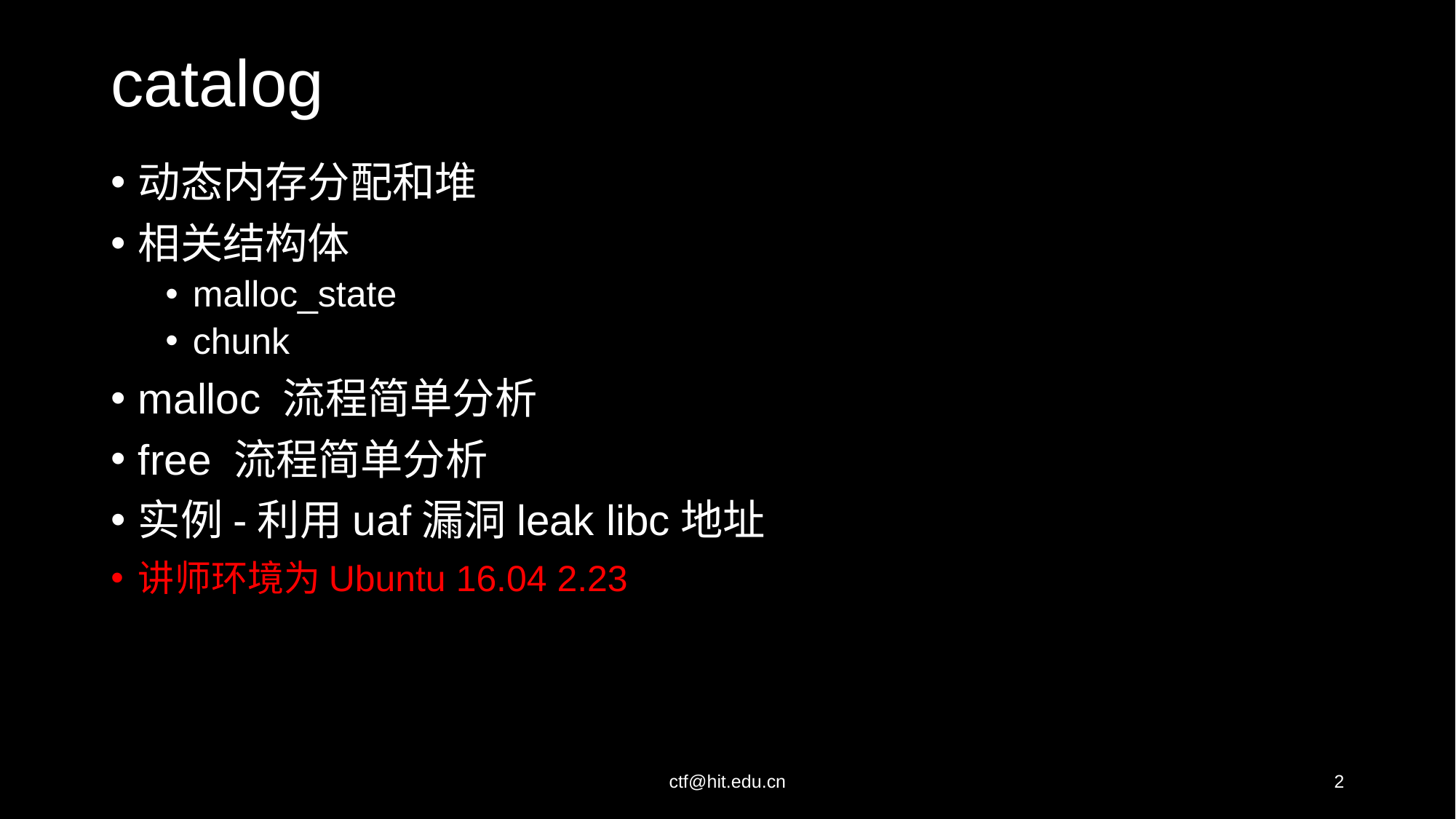

# catalog
动态内存分配和堆
相关结构体
malloc_state
chunk
malloc 流程简单分析
free 流程简单分析
实例-利用uaf漏洞leak libc地址
讲师环境为Ubuntu 16.04 2.23
ctf@hit.edu.cn
2